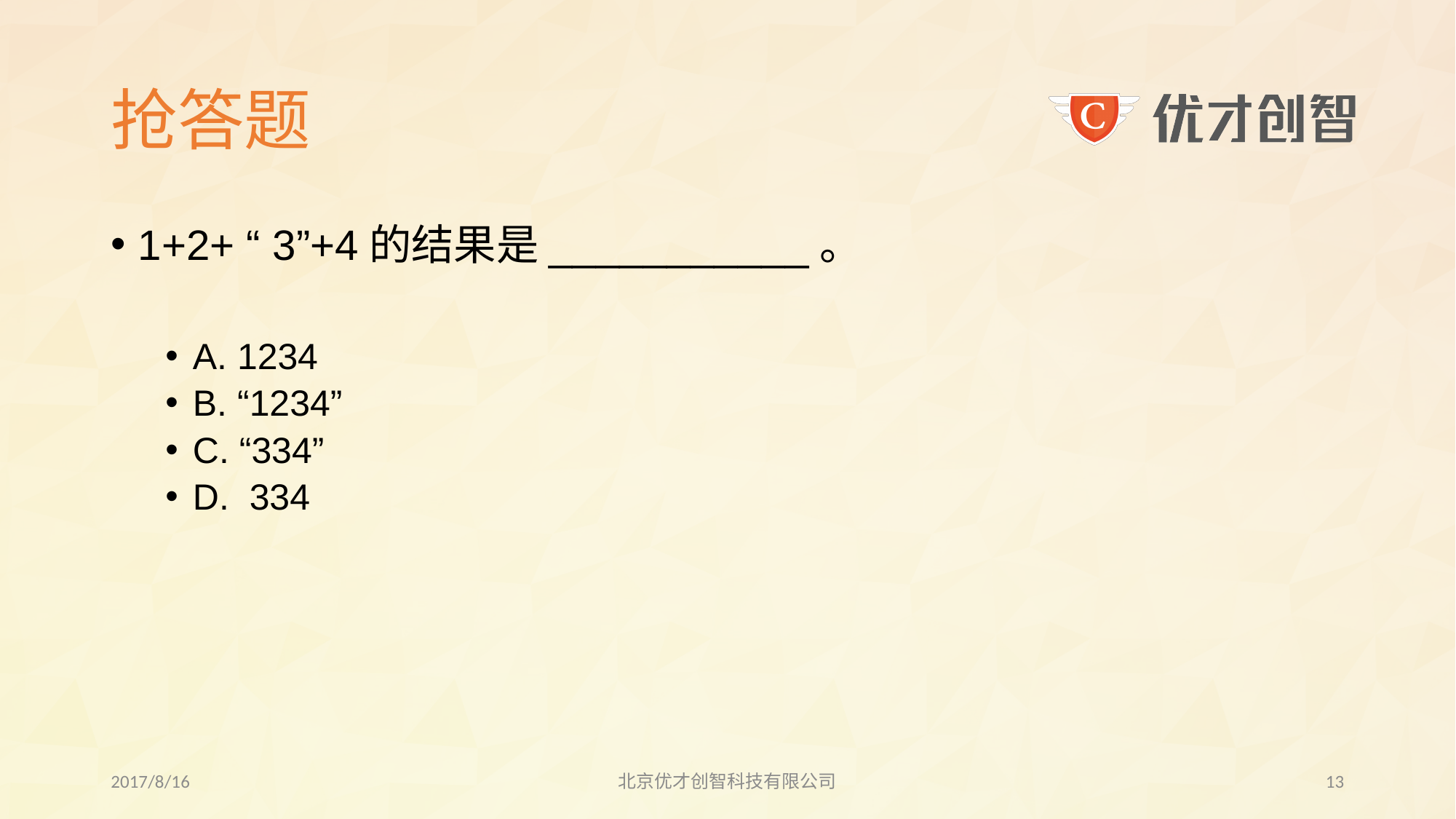

# 抢答题
1+2+ “ 3”+4的结果是___________。

A. 1234
B. “1234”
C. “334”
D.  334
2017/8/16
北京优才创智科技有限公司
13